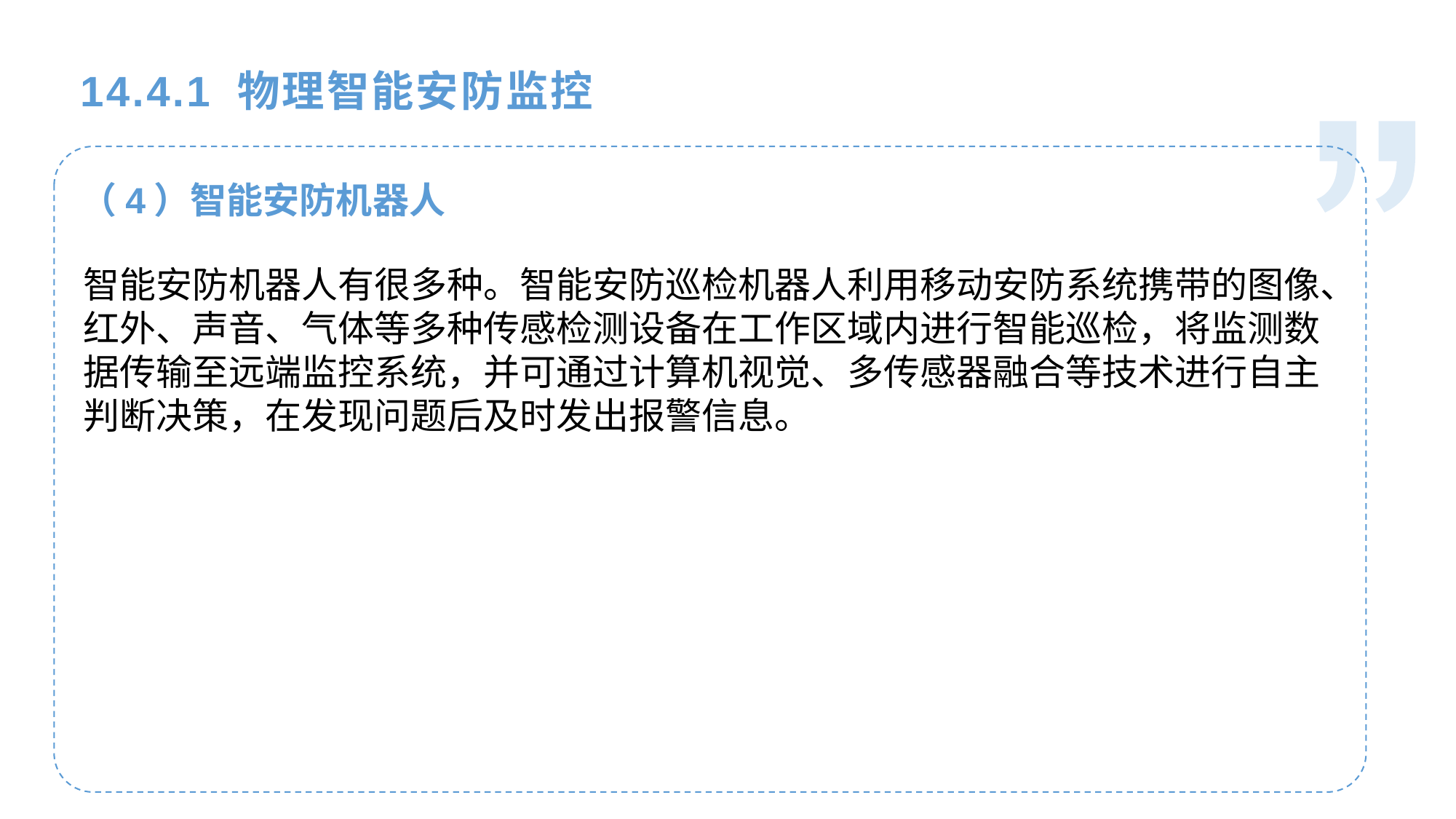

人工智能基础
14.4.1 物理智能安防监控

（4）智能安防机器人
智能安防机器人有很多种。智能安防巡检机器人利用移动安防系统携带的图像、红外、声音、气体等多种传感检测设备在工作区域内进行智能巡检，将监测数据传输至远端监控系统，并可通过计算机视觉、多传感器融合等技术进行自主判断决策，在发现问题后及时发出报警信息。